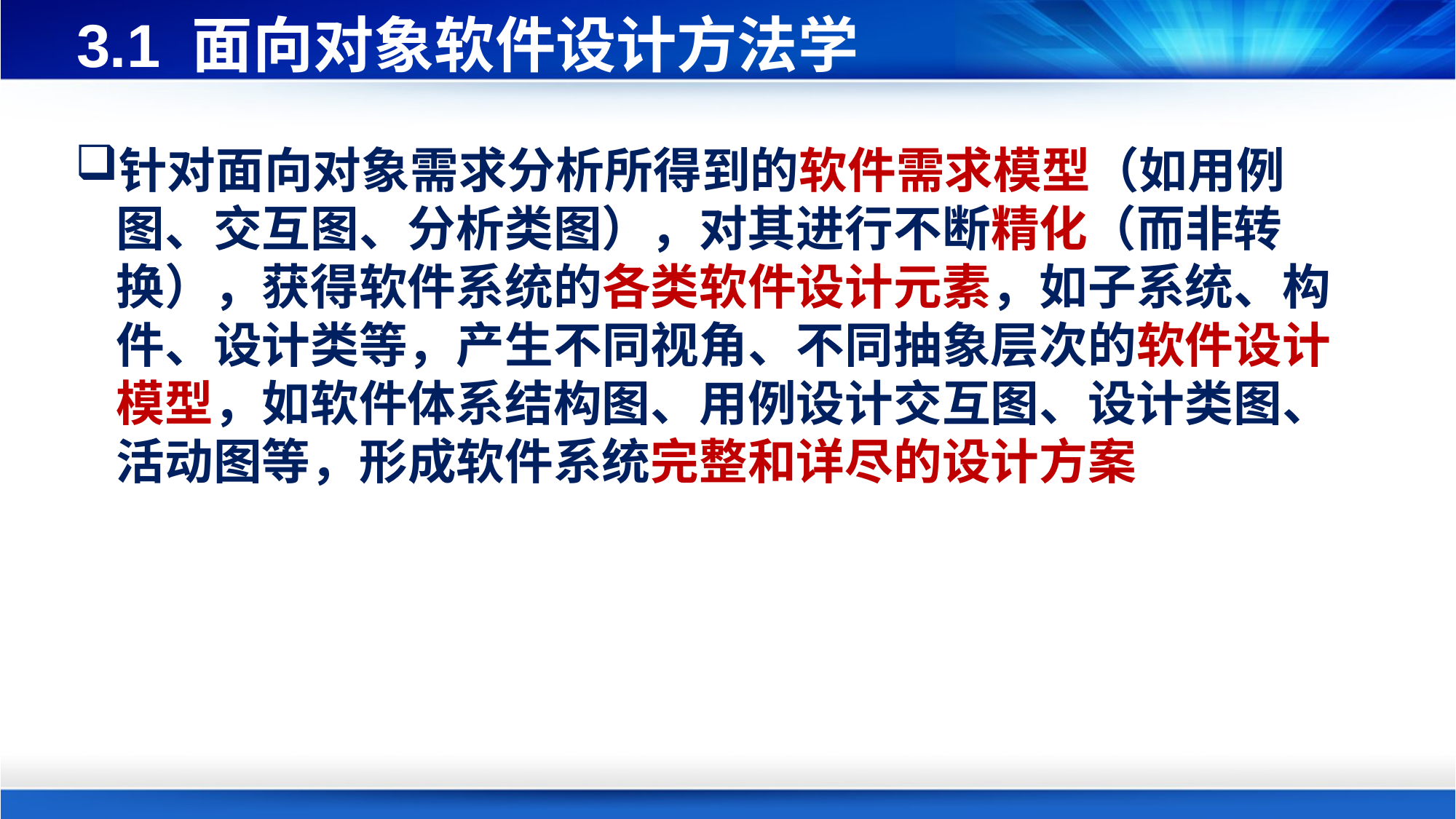

# 3.1 面向对象软件设计方法学
针对面向对象需求分析所得到的软件需求模型（如用例图、交互图、分析类图），对其进行不断精化（而非转换），获得软件系统的各类软件设计元素，如子系统、构件、设计类等，产生不同视角、不同抽象层次的软件设计模型，如软件体系结构图、用例设计交互图、设计类图、活动图等，形成软件系统完整和详尽的设计方案